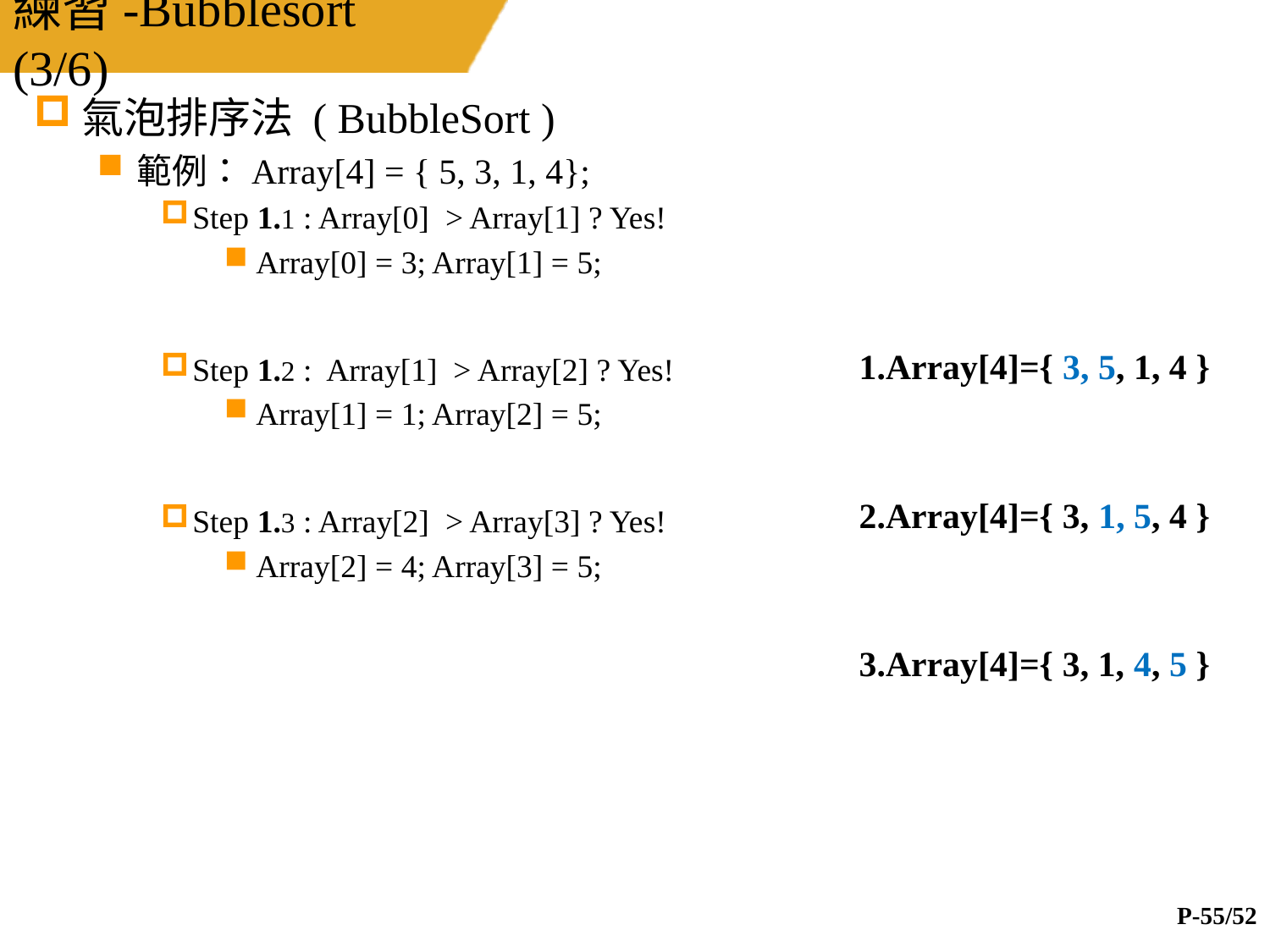

# 練習-Bubblesort (3/6)
氣泡排序法 ( BubbleSort )
範例：Array[4] = { 5, 3, 1, 4};
Step 1.1 : Array[0]  > Array[1] ? Yes!
Array[0] = 3; Array[1] = 5;

Step 1.2 :  Array[1]  > Array[2] ? Yes!
Array[1] = 1; Array[2] = 5;

Step 1.3 : Array[2]  > Array[3] ? Yes!
Array[2] = 4; Array[3] = 5;

1.Array[4]={ 3, 5, 1, 4 }

2.Array[4]={ 3, 1, 5, 4 }

3.Array[4]={ 3, 1, 4, 5 }

P-55/52